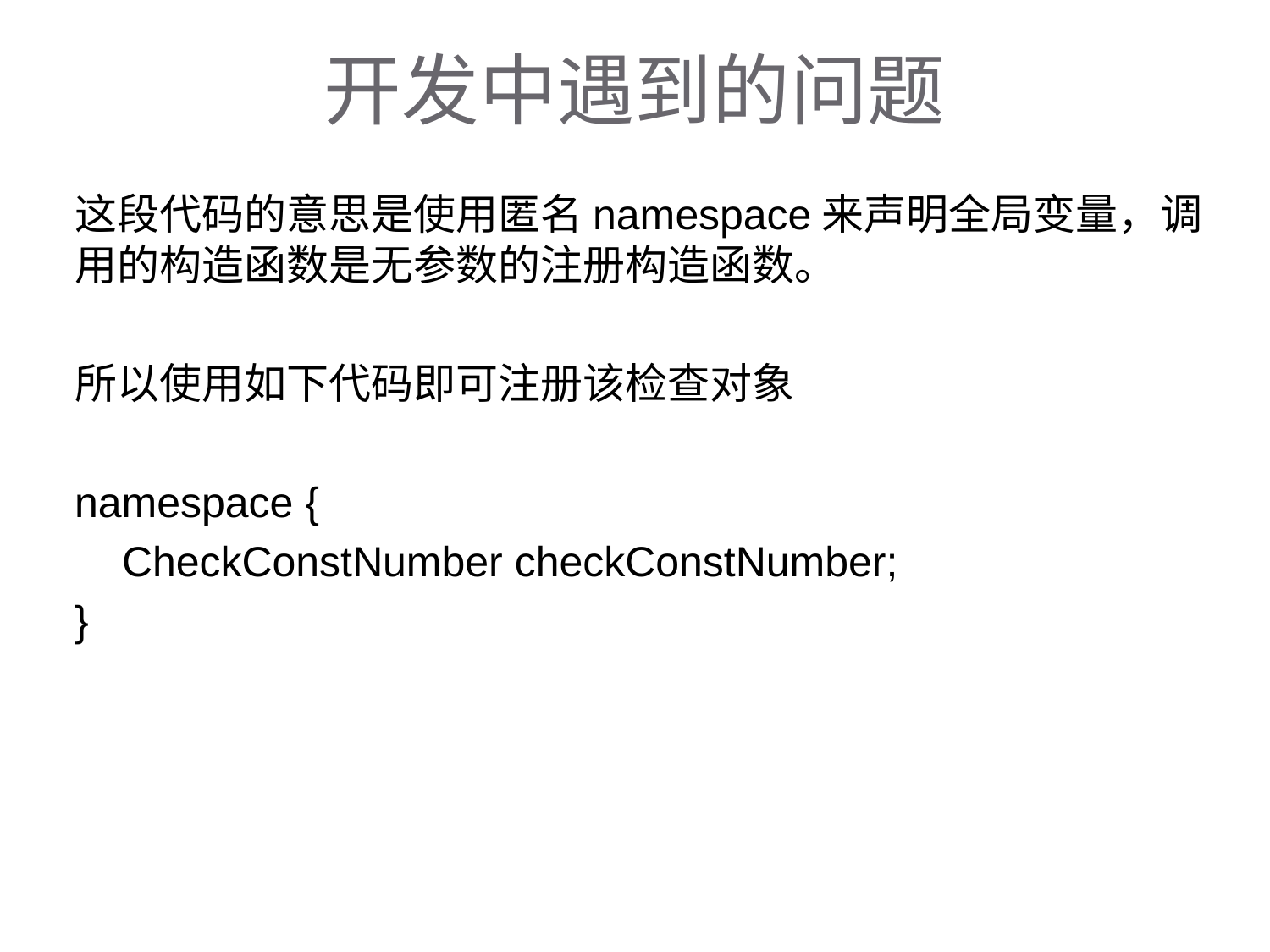

# 开发中遇到的问题
这段代码的意思是使用匿名namespace来声明全局变量，调用的构造函数是无参数的注册构造函数。

所以使用如下代码即可注册该检查对象

namespace {
    CheckConstNumber checkConstNumber;
}